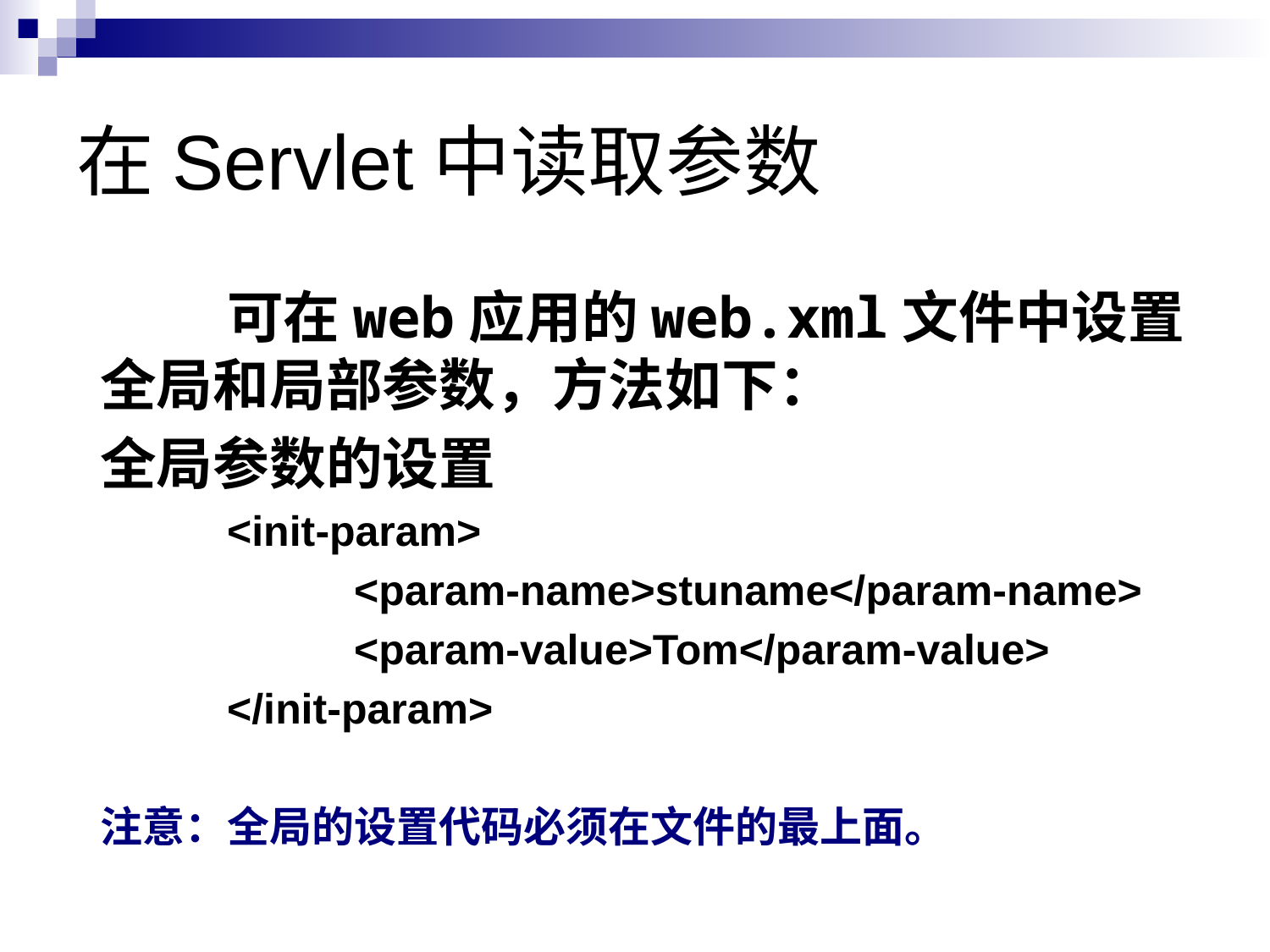

# 在Servlet中读取参数
		可在web应用的web.xml文件中设置全局和局部参数，方法如下：
	全局参数的设置
		<init-param>
			<param-name>stuname</param-name>
			<param-value>Tom</param-value>
		</init-param>

	注意：全局的设置代码必须在文件的最上面。
20